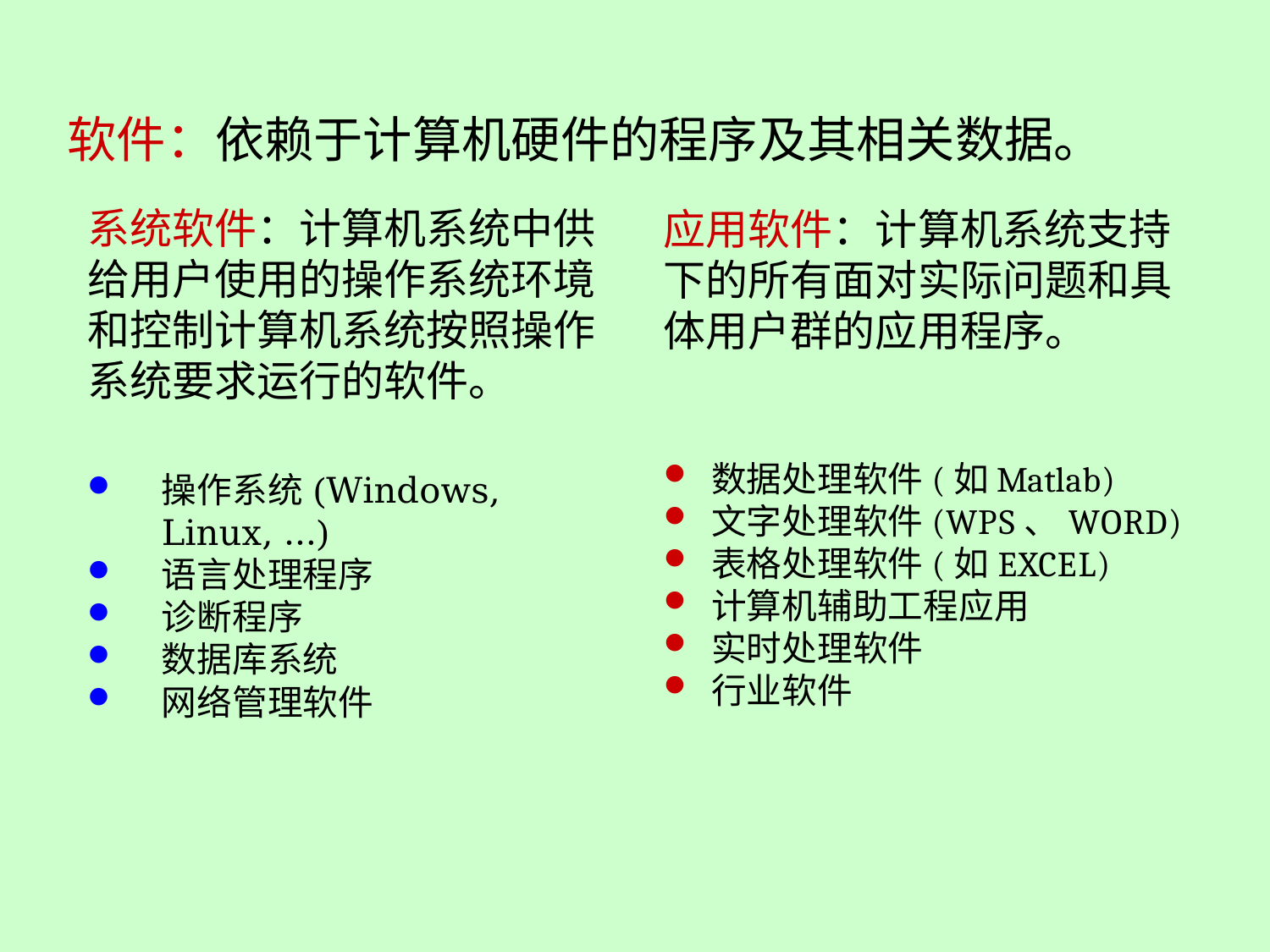

软件：依赖于计算机硬件的程序及其相关数据。
系统软件：计算机系统中供给用户使用的操作系统环境和控制计算机系统按照操作系统要求运行的软件。

操作系统(Windows, Linux, …)
语言处理程序
诊断程序
数据库系统
网络管理软件

应用软件：计算机系统支持下的所有面对实际问题和具体用户群的应用程序。
数据处理软件(如Matlab)
文字处理软件(WPS、WORD)
表格处理软件(如EXCEL)
计算机辅助工程应用
实时处理软件
行业软件

13